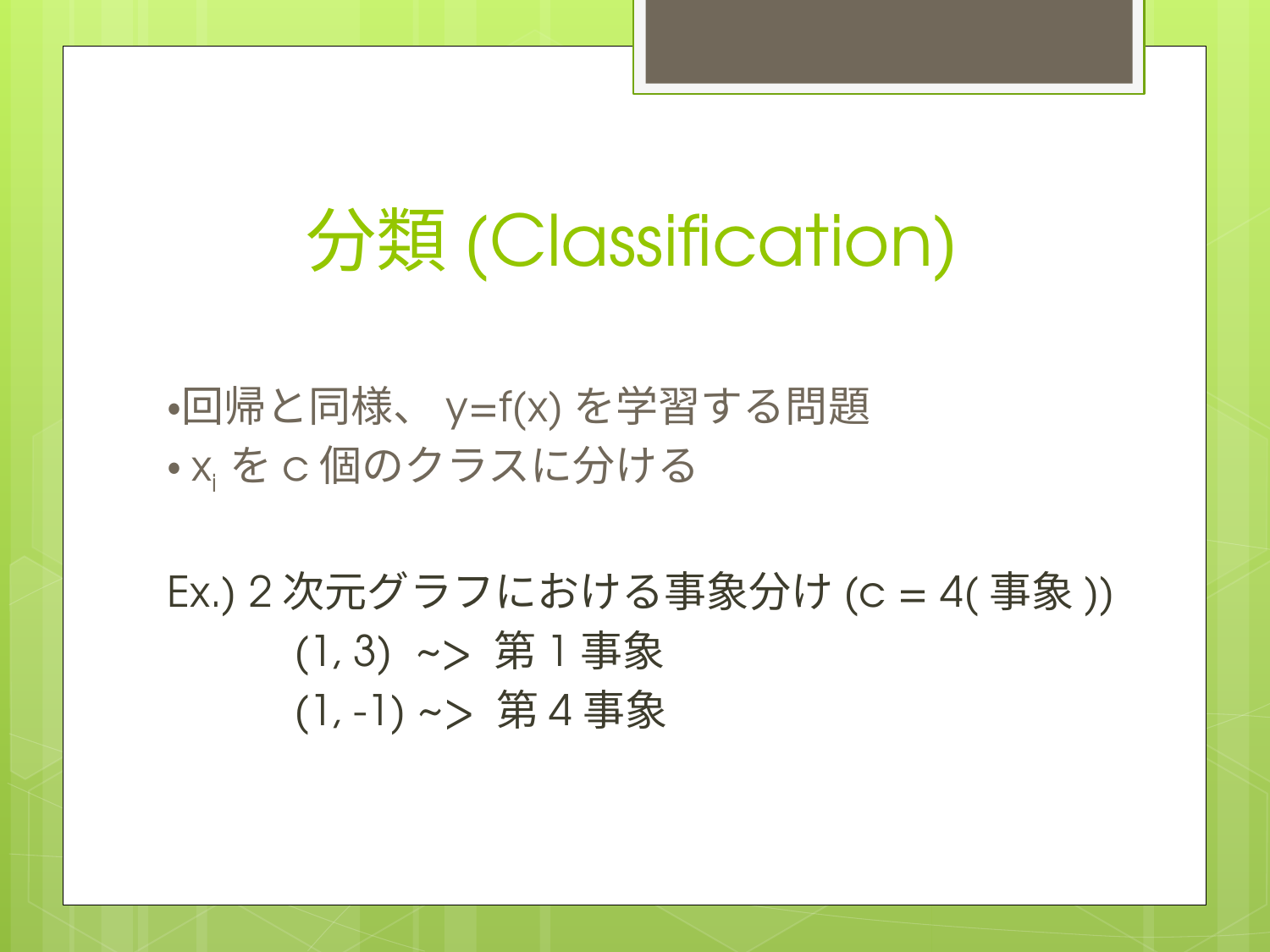

# 分類(Classification)
・回帰と同様、y=f(x)を学習する問題
・xi をc個のクラスに分ける

Ex.) 2次元グラフにおける事象分け(c = 4(事象))
	(1, 3)  ~> 第1事象
	(1, -1) ~> 第4事象